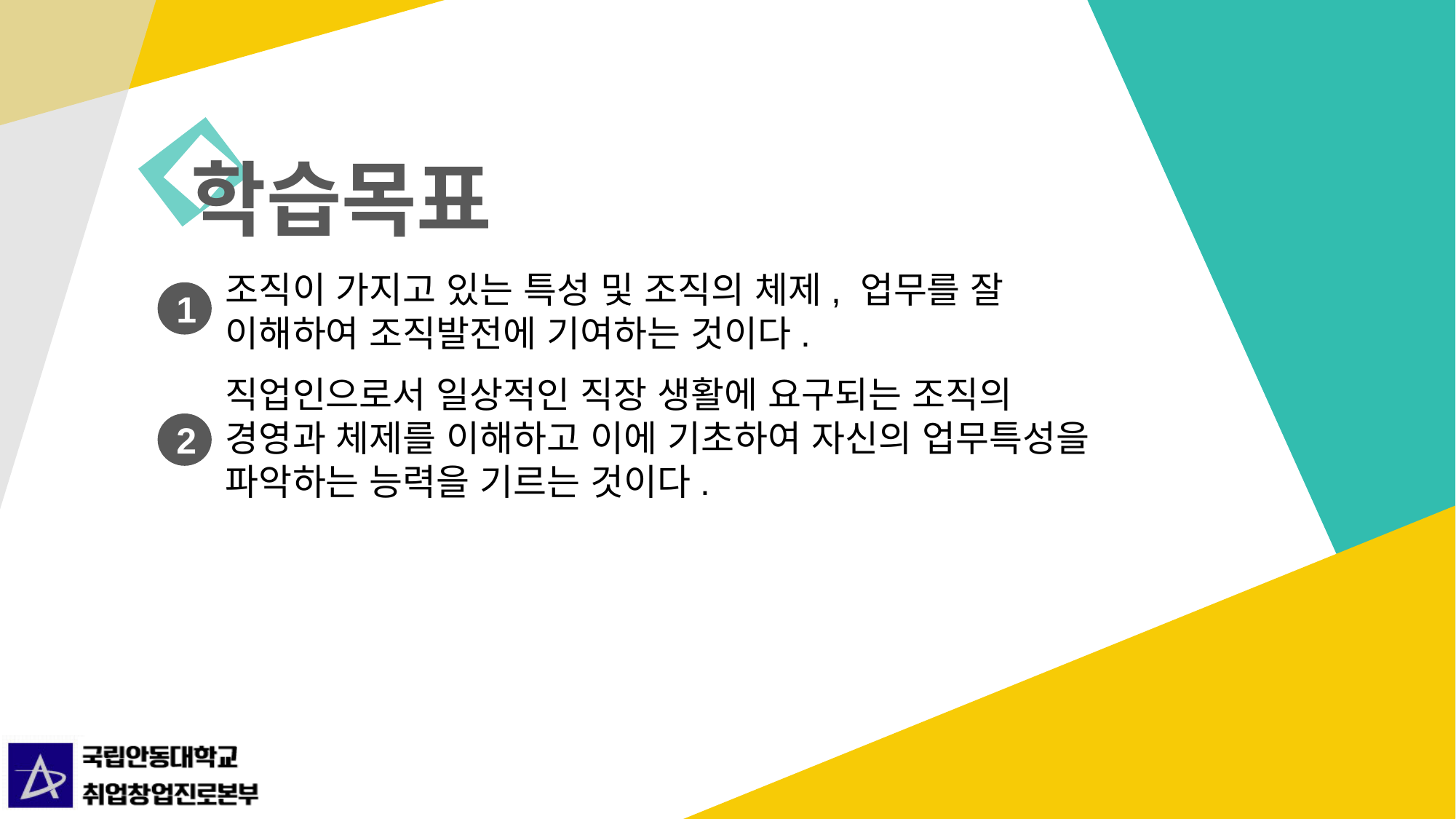

조직이 가지고 있는 특성 및 조직의 체제, 업무를 잘
이해하여 조직발전에 기여하는 것이다.
1
직업인으로서 일상적인 직장 생활에 요구되는 조직의
경영과 체제를 이해하고 이에 기초하여 자신의 업무특성을
파악하는 능력을 기르는 것이다.
2